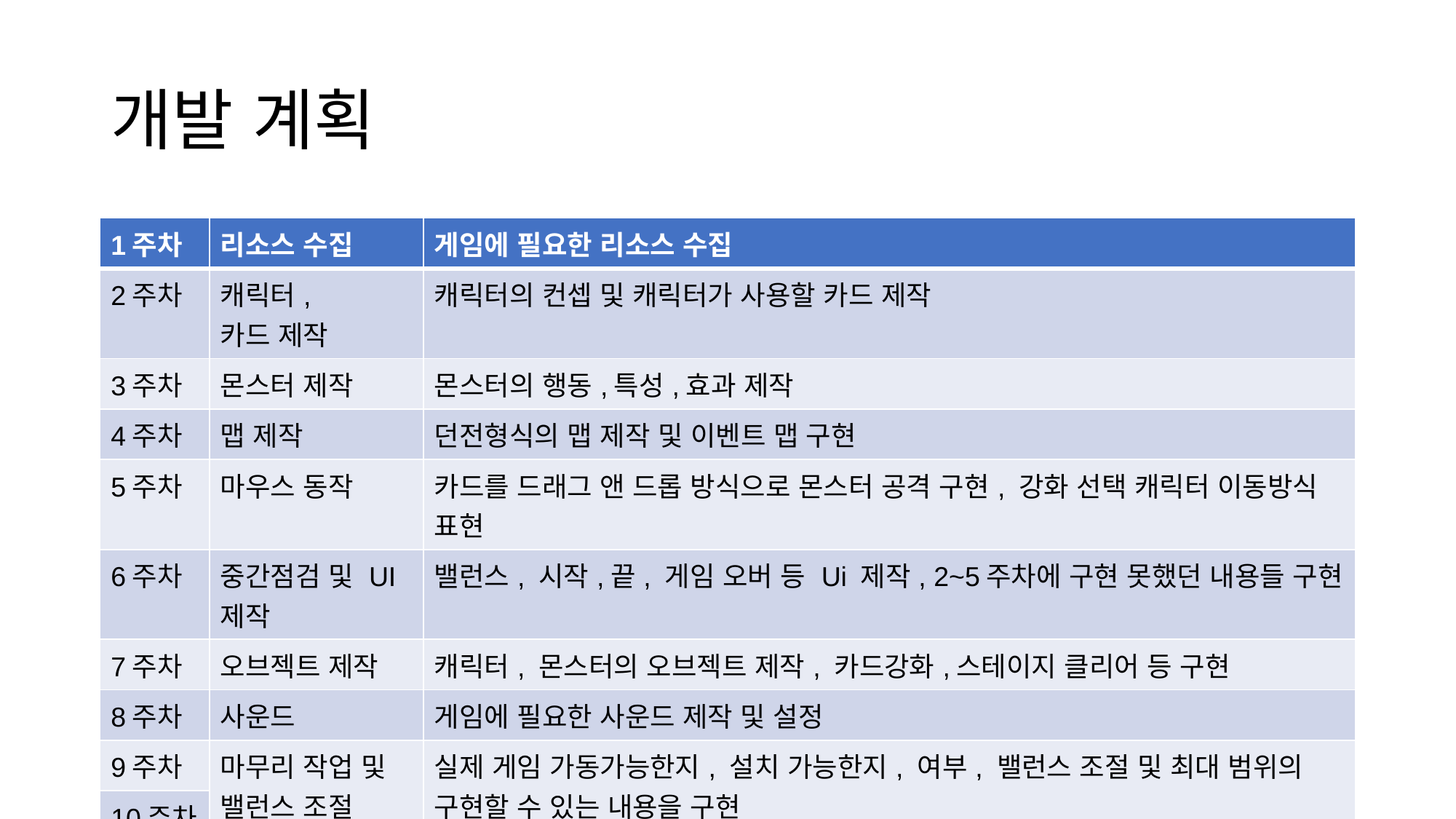

# 개발 계획
| 1주차 | 리소스 수집 | 게임에 필요한 리소스 수집 |
| --- | --- | --- |
| 2주차 | 캐릭터, 카드 제작 | 캐릭터의 컨셉 및 캐릭터가 사용할 카드 제작 |
| 3주차 | 몬스터 제작 | 몬스터의 행동,특성,효과 제작 |
| 4주차 | 맵 제작 | 던전형식의 맵 제작 및 이벤트 맵 구현 |
| 5주차 | 마우스 동작 | 카드를 드래그 앤 드롭 방식으로 몬스터 공격 구현, 강화 선택 캐릭터 이동방식 표현 |
| 6주차 | 중간점검 및 UI제작 | 밸런스, 시작,끝, 게임 오버 등 Ui 제작, 2~5주차에 구현 못했던 내용들 구현 |
| 7주차 | 오브젝트 제작 | 캐릭터, 몬스터의 오브젝트 제작, 카드강화,스테이지 클리어 등 구현 |
| 8주차 | 사운드 | 게임에 필요한 사운드 제작 및 설정 |
| 9주차 | 마무리 작업 및 밸런스 조절 | 실제 게임 가동가능한지, 설치 가능한지, 여부, 밸런스 조절 및 최대 범위의 구현할 수 있는 내용을 구현 |
| 10주차 |  |  |